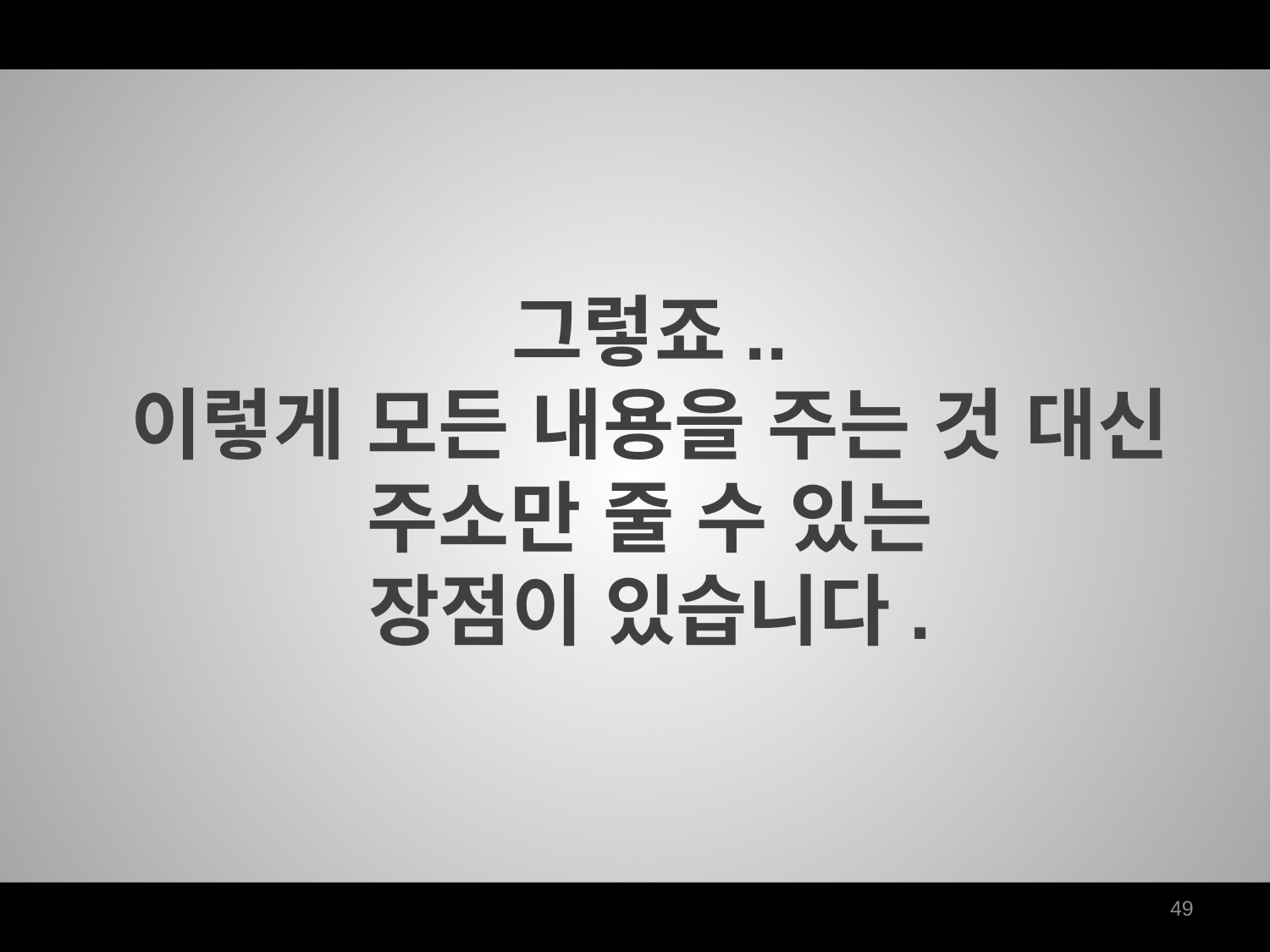

그렇죠..
이렇게 모든 내용을 주는 것 대신
주소만 줄 수 있는
장점이 있습니다.
49